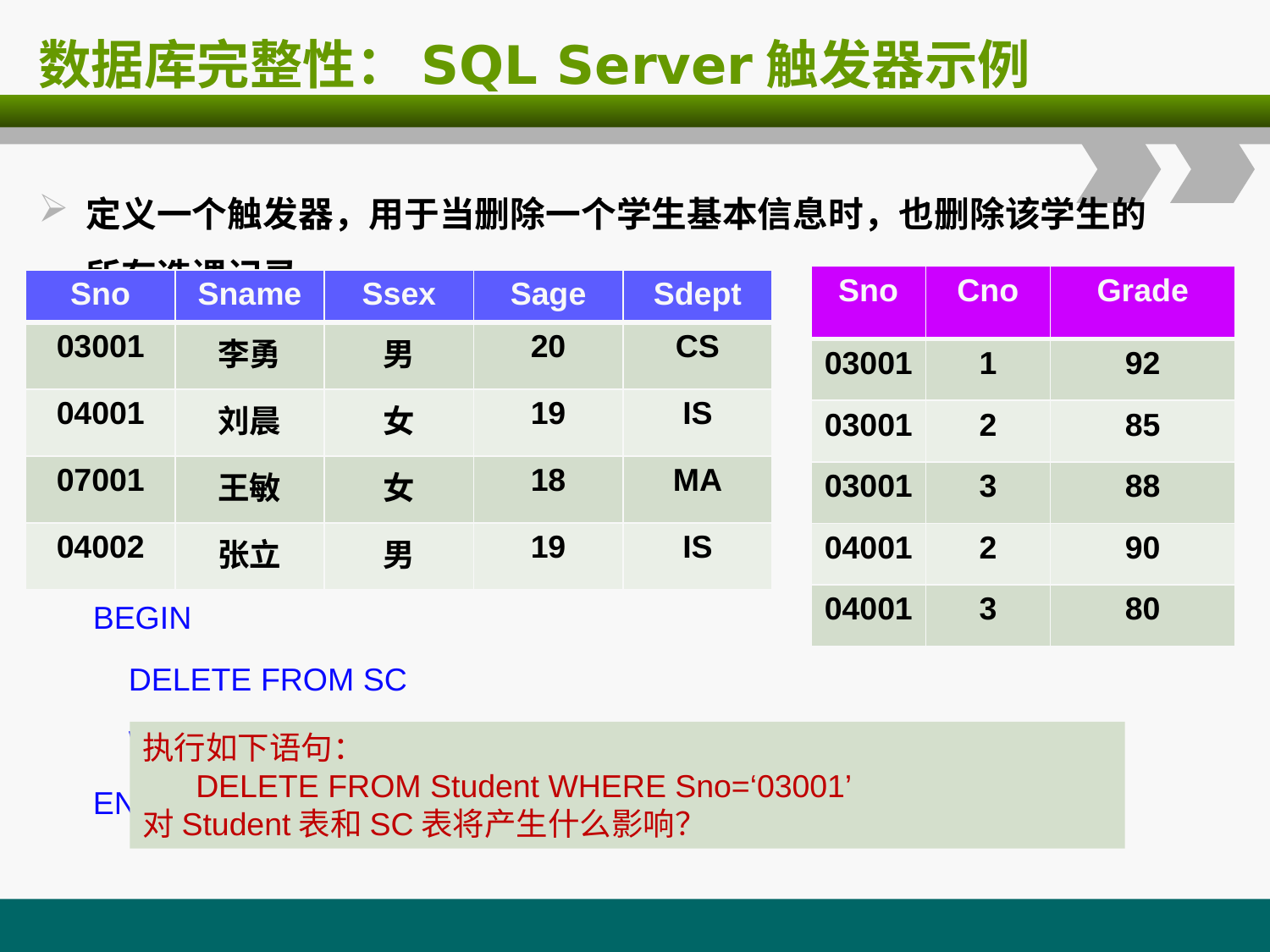

# 数据库完整性：SQL Server触发器示例
定义一个触发器，用于当删除一个学生基本信息时，也删除该学生的所有选课记录。

| Sno | Cno | Grade |
| --- | --- | --- |
| 03001 | 1 | 92 |
| 03001 | 2 | 85 |
| 03001 | 3 | 88 |
| 04001 | 2 | 90 |
| 04001 | 3 | 80 |
| Sno | Sname | Ssex | Sage | Sdept |
| --- | --- | --- | --- | --- |
| 03001 | 李勇 | 男 | 20 | CS |
| 04001 | 刘晨 | 女 | 19 | IS |
| 07001 | 王敏 | 女 | 18 | MA |
| 04002 | 张立 | 男 | 19 | IS |
CREATE TRIGGER del_student
    ON Student
    AFTER DELETE
AS
    BEGIN
        DELETE FROM SC
        WHERE Sno IN ( SELECT Sno FROM deleted )
    END
执行如下语句：
      DELETE FROM Student WHERE Sno=‘03001’
对Student表和SC表将产生什么影响？